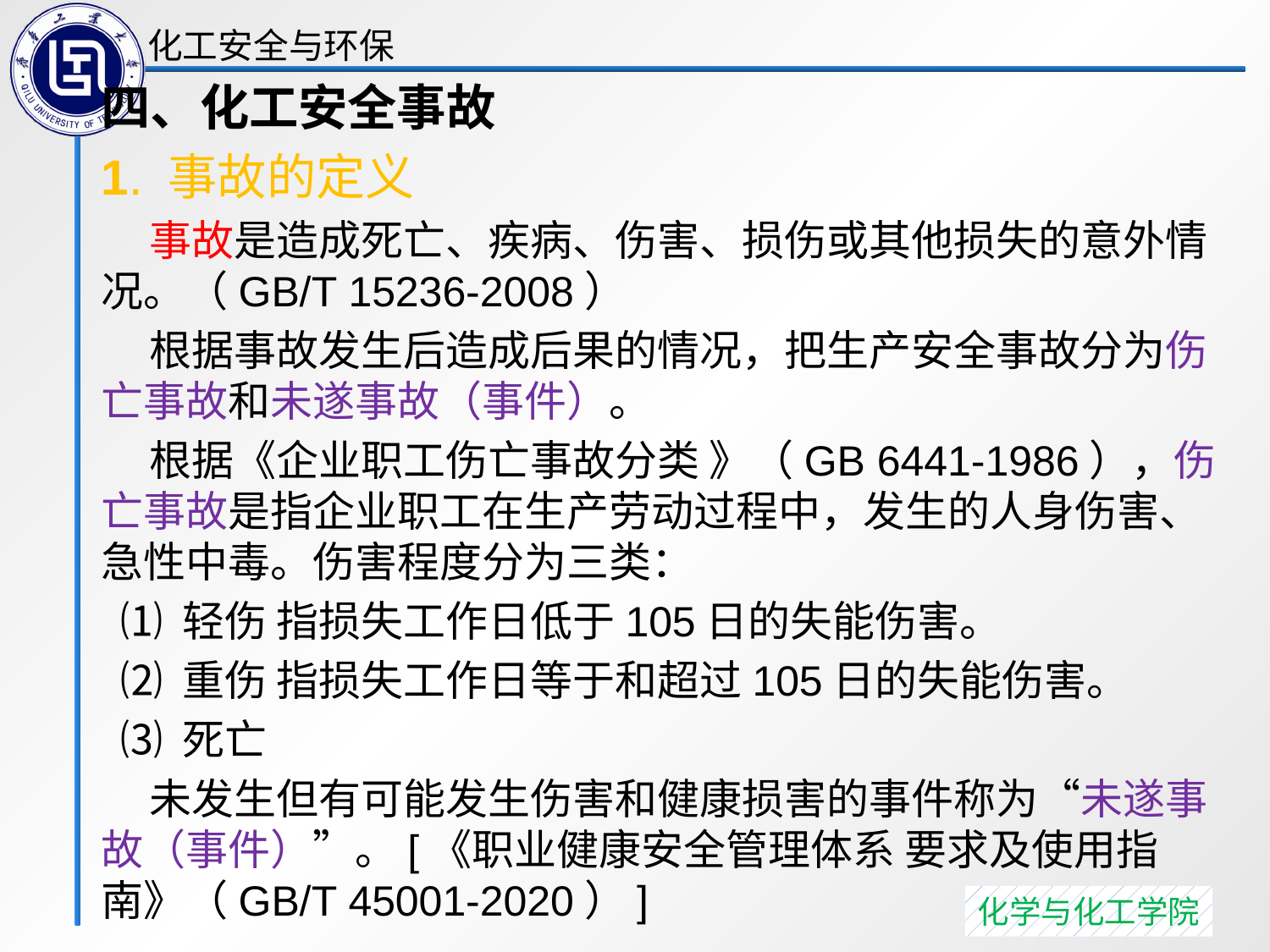

四、化工安全事故
1. 事故的定义
    事故是造成死亡、疾病、伤害、损伤或其他损失的意外情况。（GB/T 15236-2008）
    根据事故发生后造成后果的情况，把生产安全事故分为伤亡事故和未遂事故（事件）。
    根据《企业职工伤亡事故分类 》（GB 6441-1986），伤亡事故是指企业职工在生产劳动过程中，发生的人身伤害、急性中毒。伤害程度分为三类：
  ⑴ 轻伤 指损失工作日低于105日的失能伤害。
  ⑵ 重伤 指损失工作日等于和超过105日的失能伤害。
  ⑶ 死亡
    未发生但有可能发生伤害和健康损害的事件称为“未遂事故（事件）”。[《职业健康安全管理体系 要求及使用指南》（GB/T 45001-2020）]